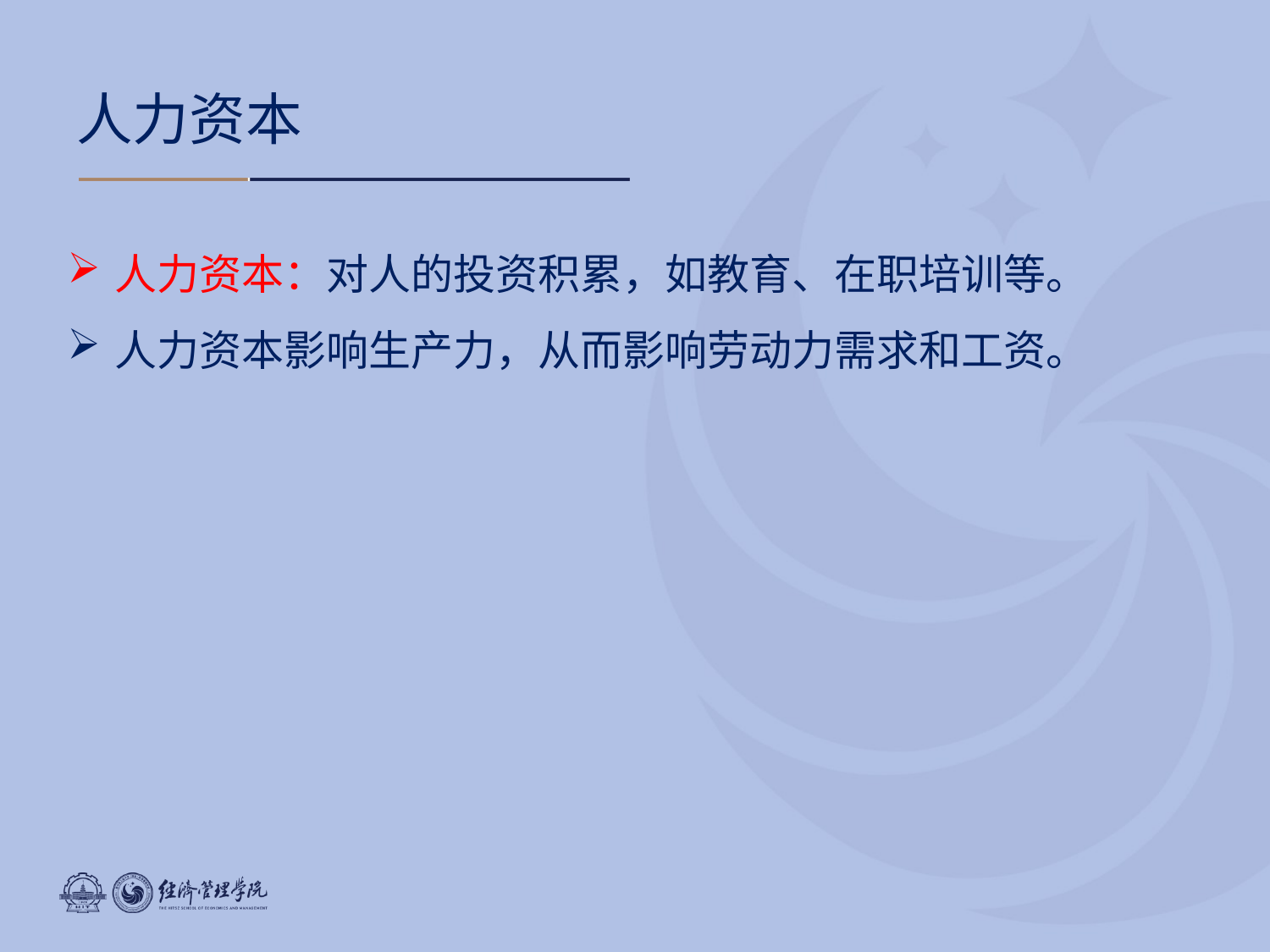

# 人力资本
人力资本：对人的投资积累，如教育、在职培训等。
人力资本影响生产力，从而影响劳动力需求和工资。